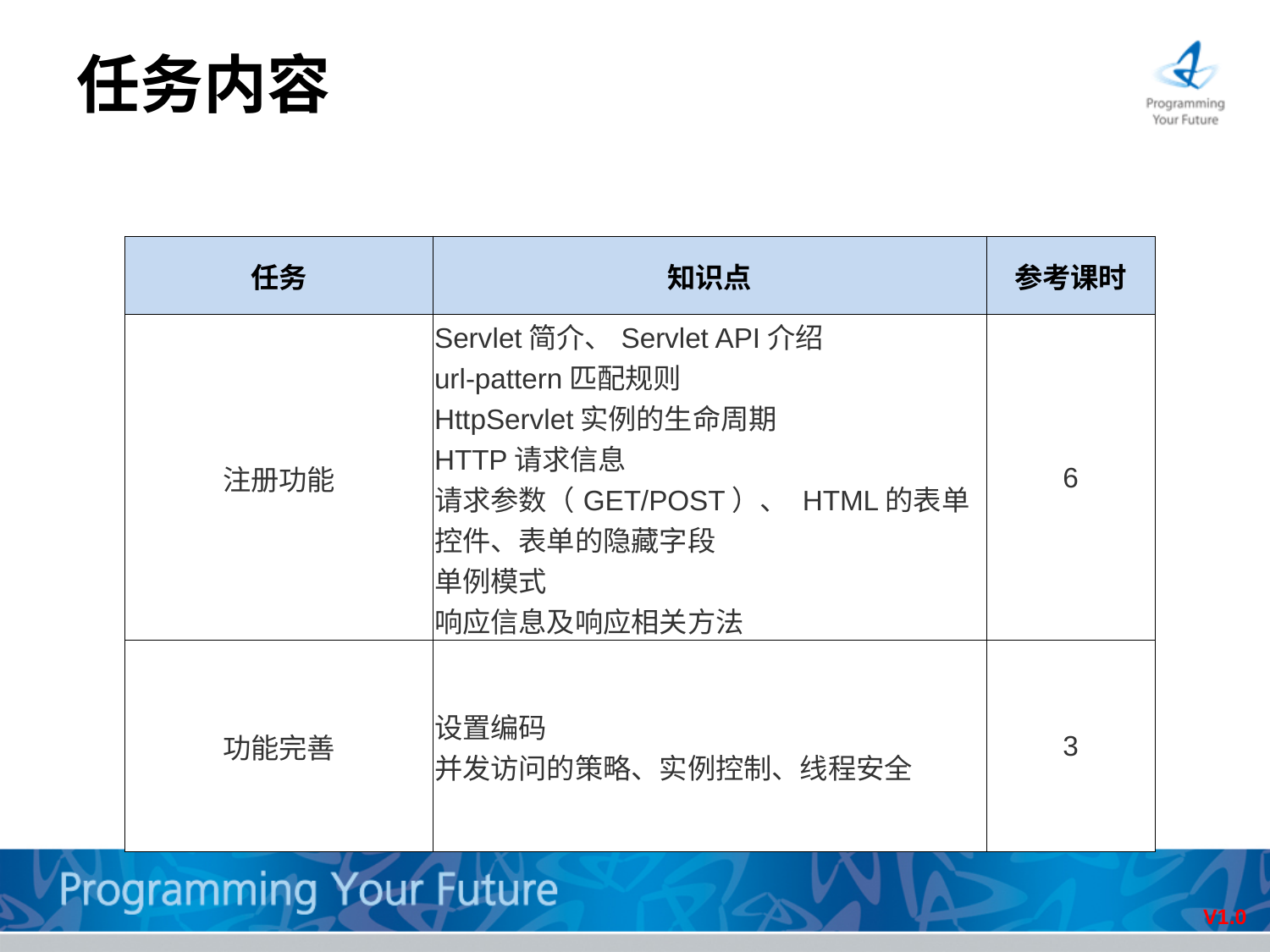

# 任务内容
| 任务 | 知识点 | 参考课时 |
| --- | --- | --- |
| 注册功能 | Servlet简介、Servlet API介绍 url-pattern匹配规则 HttpServlet实例的生命周期 HTTP请求信息 请求参数（GET/POST）、 HTML的表单控件、表单的隐藏字段 单例模式 响应信息及响应相关方法 | 6 |
| 功能完善 | 设置编码 并发访问的策略、实例控制、线程安全 | 3 |